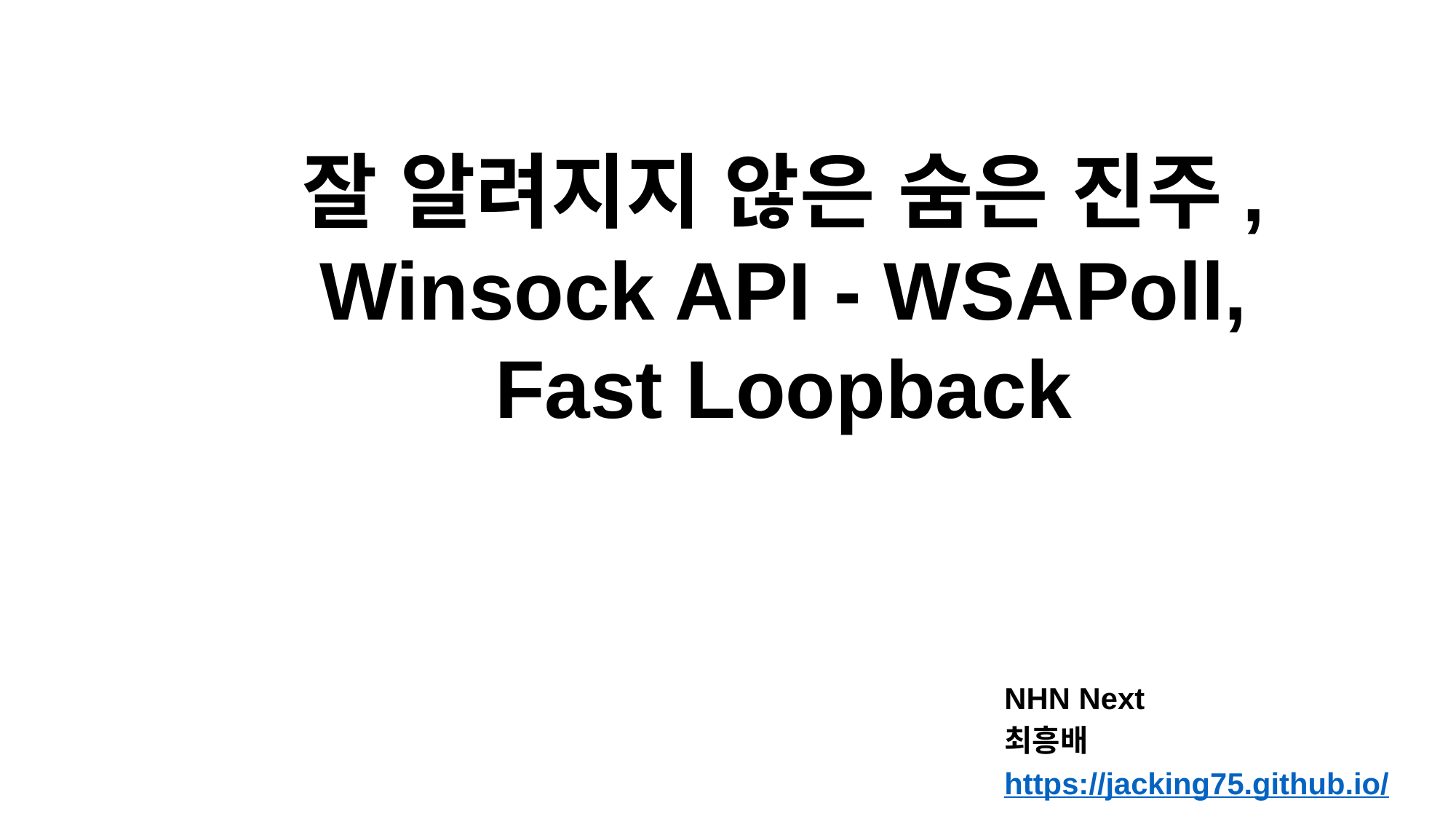

잘 알려지지 않은 숨은 진주, Winsock API - WSAPoll, Fast Loopback
NHN Next
최흥배
https://jacking75.github.io/